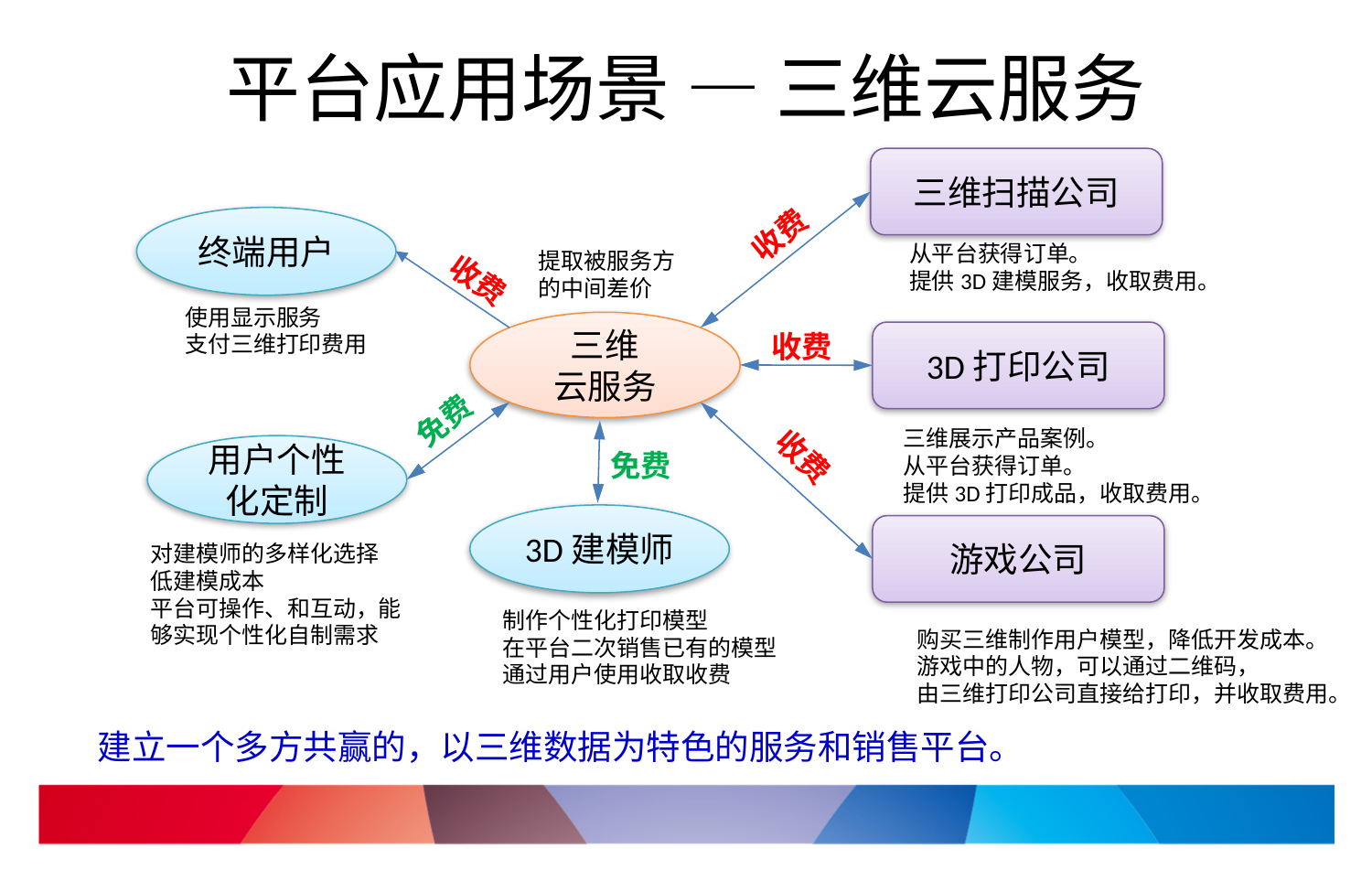

# 平台应用场景 — 三维云服务
三维扫描公司
收费
终端用户
从平台获得订单。
提供3D建模服务，收取费用。
提取被服务方的中间差价
收费
使用显示服务
支付三维打印费用
三维
云服务
收费
3D打印公司
免费
三维展示产品案例。
从平台获得订单。
提供3D打印成品，收取费用。
用户个性化定制
收费
免费
3D建模师
游戏公司
对建模师的多样化选择
低建模成本
平台可操作、和互动，能够实现个性化自制需求
制作个性化打印模型
在平台二次销售已有的模型
通过用户使用收取收费
购买三维制作用户模型，降低开发成本。
游戏中的人物，可以通过二维码，
由三维打印公司直接给打印，并收取费用。
建立一个多方共赢的，以三维数据为特色的服务和销售平台。